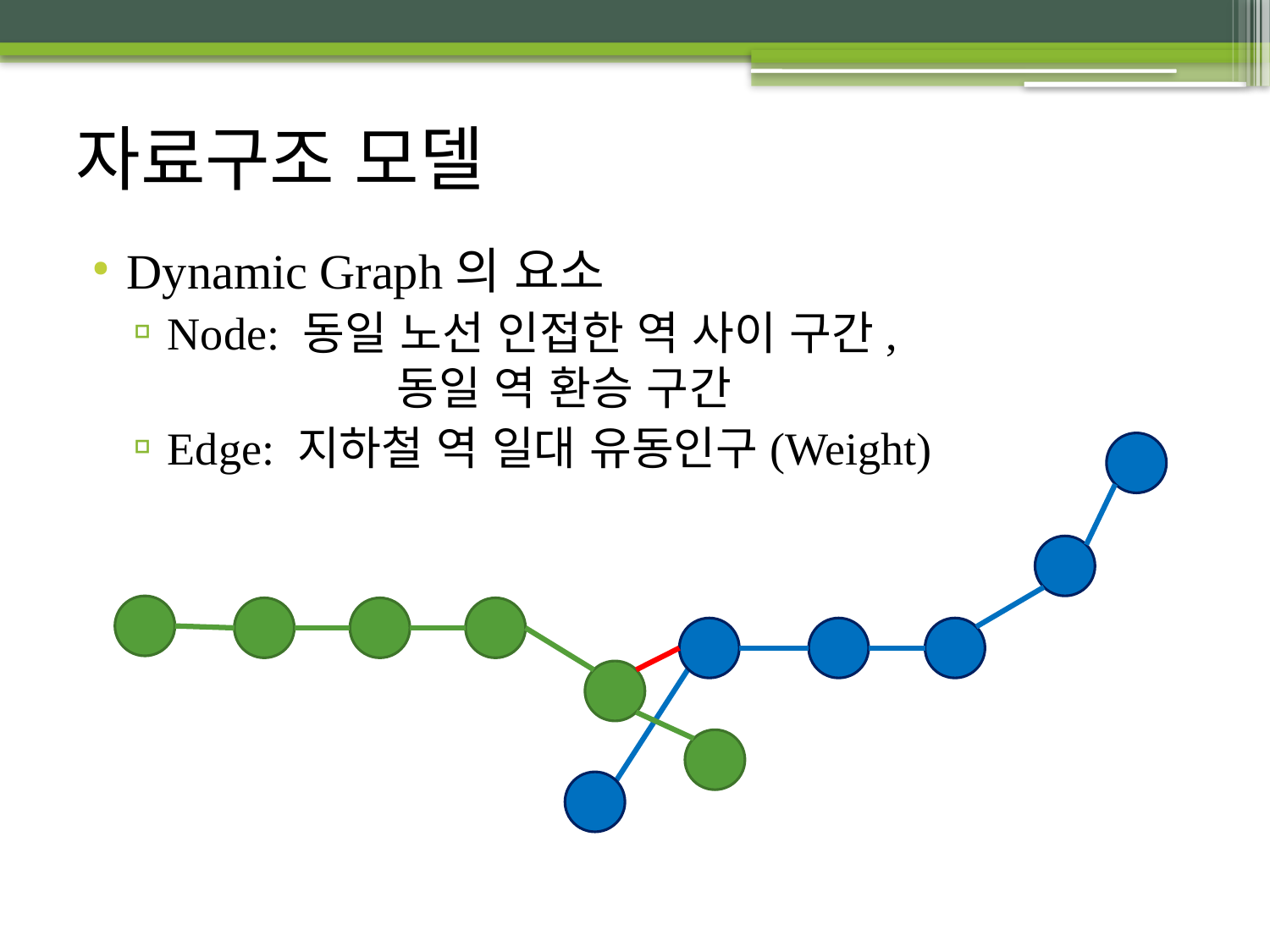

# 자료구조 모델
Dynamic Graph의 요소
Node: 동일 노선 인접한 역 사이 구간,
	        동일 역 환승 구간
Edge: 지하철 역 일대 유동인구(Weight)